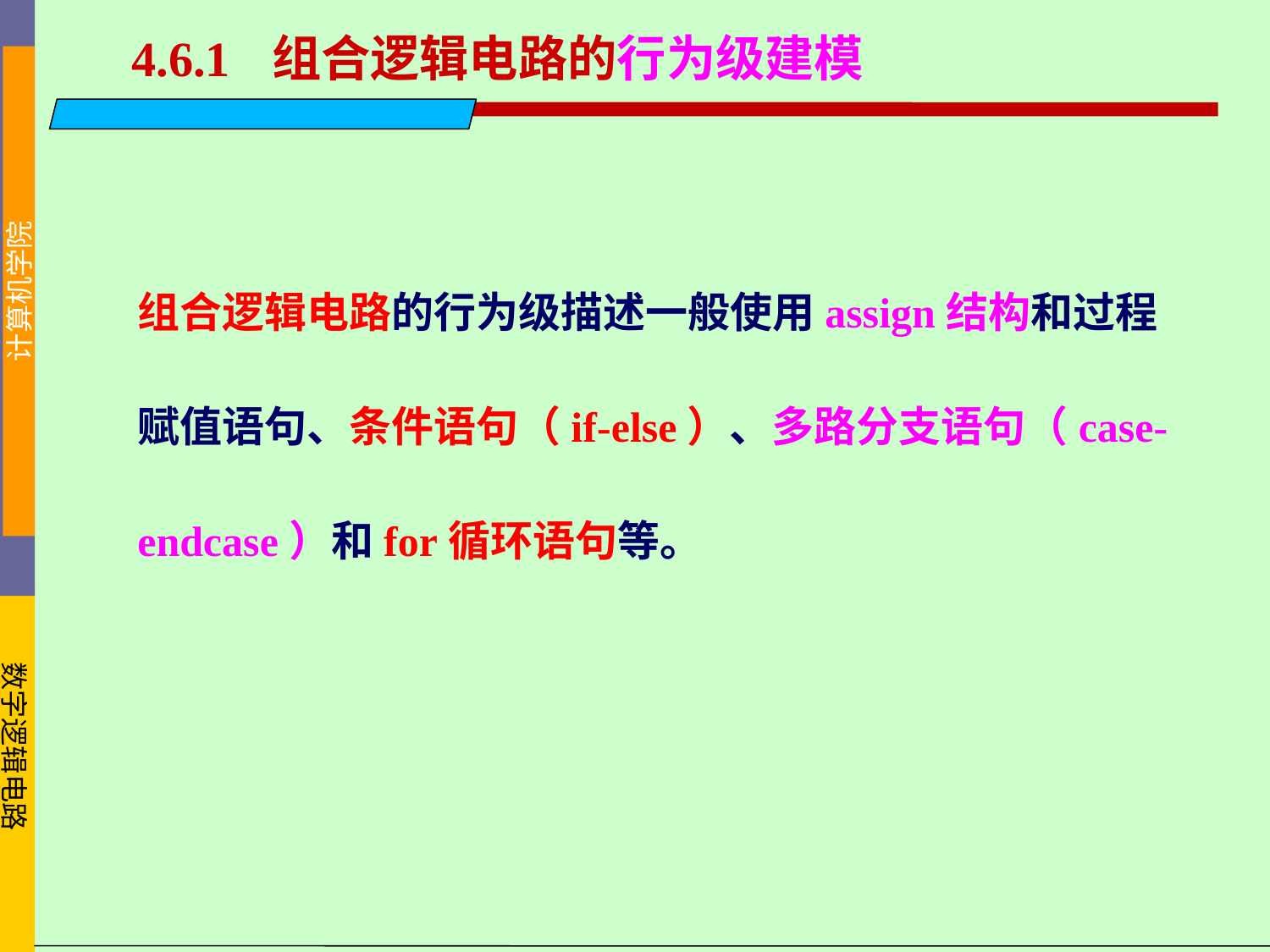

4.6.1 组合逻辑电路的行为级建模
组合逻辑电路的行为级描述一般使用assign结构和过程赋值语句、条件语句（if-else）、多路分支语句（case-endcase）和for循环语句等。